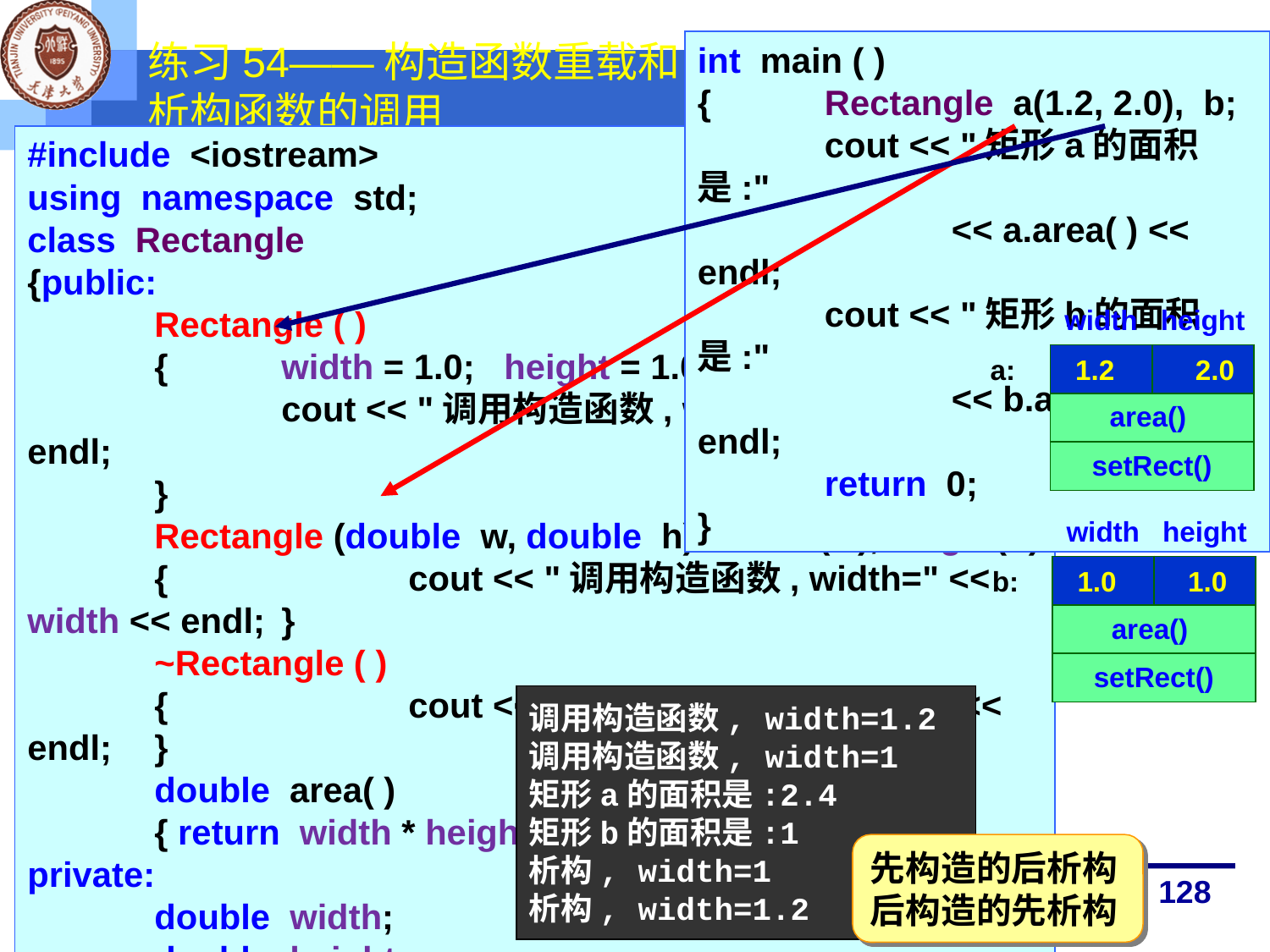

int  main ( )
{	Rectangle  a(1.2, 2.0),  b;
	cout << "矩形a的面积是:"
		<< a.area( ) << endl;
	cout << "矩形b的面积是:"
		<< b.area( ) << endl;
	return  0;
}
# 练习54——构造函数重载和析构函数的调用
#include  <iostream>
using  namespace  std;
class  Rectangle
{public:
	Rectangle ( )
	{	width = 1.0;   height = 1.0;
		cout << "调用构造函数, width=" << width << endl;
	}
	Rectangle (double  w, double  h) : width(w), height(h)
	{		cout << "调用构造函数, width=" << width << endl;	}
	~Rectangle ( )
	{		cout << "析构, width=" << width << endl;	}
	double  area( )
	{ return  width * height; }
private:
	double  width;
	double  height;
};

| width | height |
| --- | --- |
|  |  |
| area() |  |
| setRect() |  |
1.2
2.0
a:
| width | height |
| --- | --- |
|  |  |
| area() |  |
| setRect() |  |
1.0
1.0
b:
调用构造函数, width=1.2

调用构造函数, width=1.2
调用构造函数, width=1

调用构造函数, width=1.2
调用构造函数, width=1
矩形a的面积是:2.4
矩形b的面积是:1

调用构造函数, width=1.2
调用构造函数, width=1
矩形a的面积是:2.4
矩形b的面积是:1
析构, width=1
析构, width=1.2
先构造的后析构
后构造的先析构